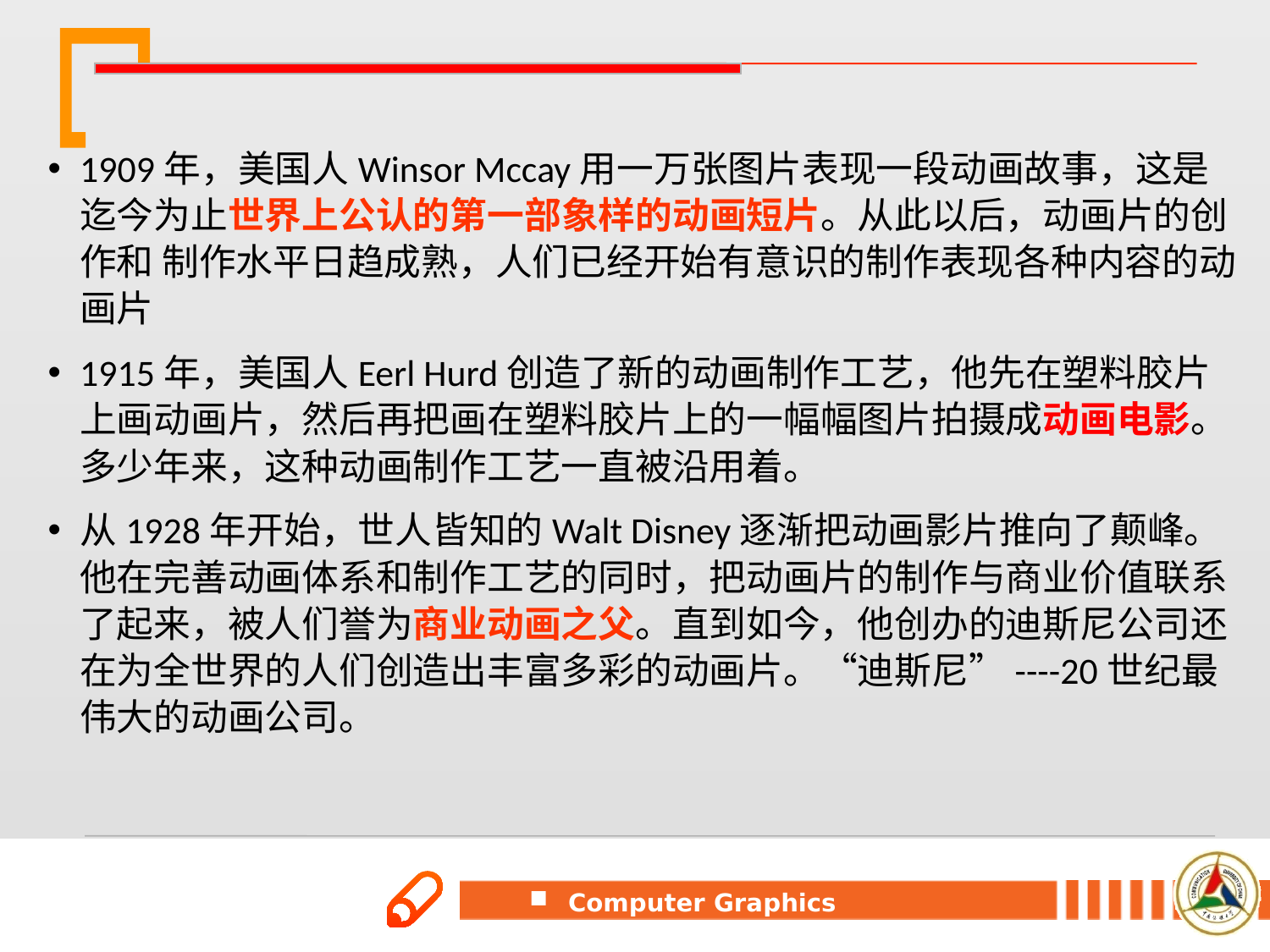

1909年，美国人Winsor Mccay用一万张图片表现一段动画故事，这是迄今为止世界上公认的第一部象样的动画短片。从此以后，动画片的创作和 制作水平日趋成熟，人们已经开始有意识的制作表现各种内容的动画片
1915年，美国人Eerl Hurd创造了新的动画制作工艺，他先在塑料胶片上画动画片，然后再把画在塑料胶片上的一幅幅图片拍摄成动画电影。多少年来，这种动画制作工艺一直被沿用着。
从1928年开始，世人皆知的Walt Disney逐渐把动画影片推向了颠峰。他在完善动画体系和制作工艺的同时，把动画片的制作与商业价值联系了起来，被人们誉为商业动画之父。直到如今，他创办的迪斯尼公司还在为全世界的人们创造出丰富多彩的动画片。“迪斯尼”----20世纪最伟大的动画公司。